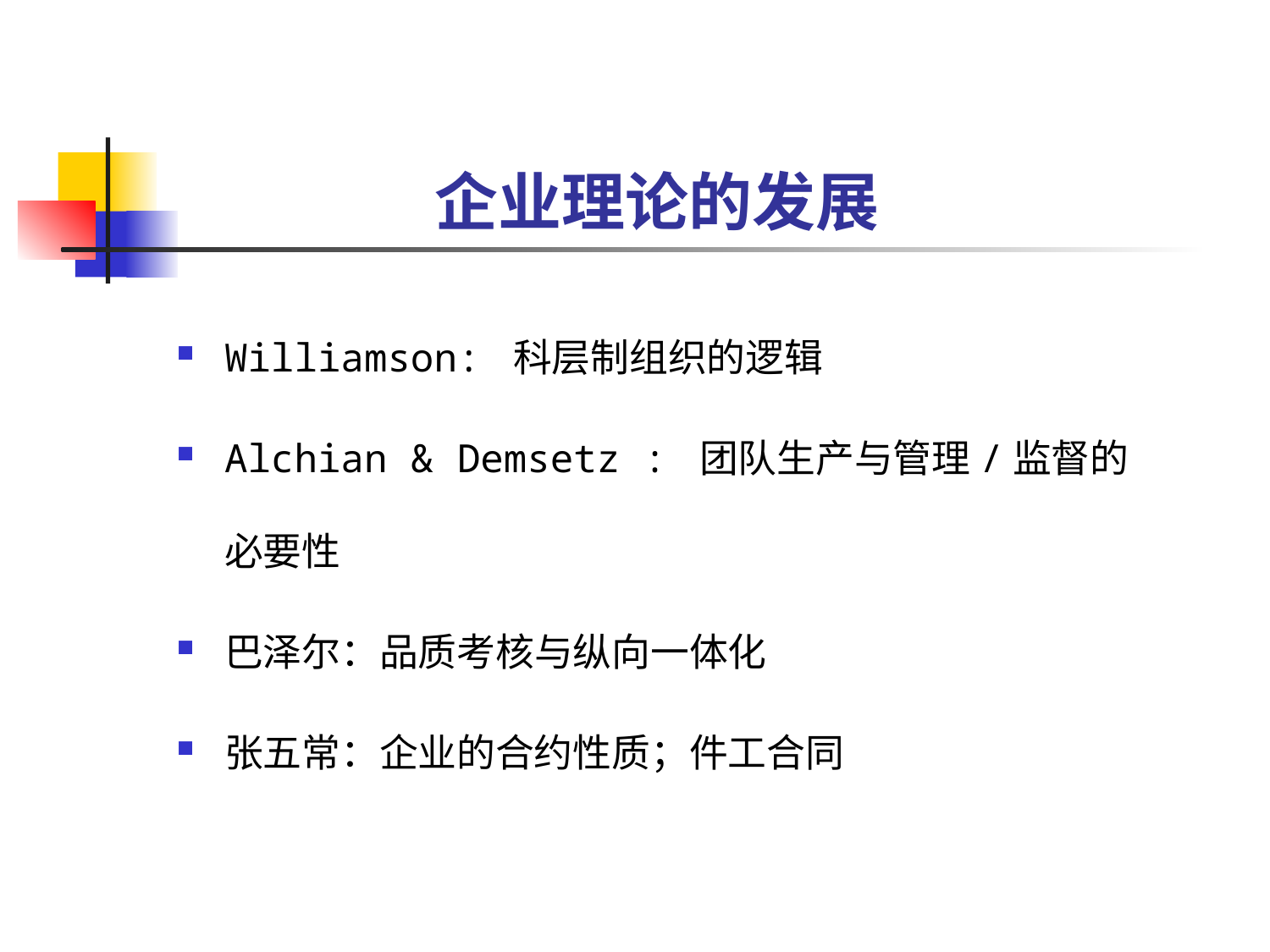

# 企业理论的发展
Williamson: 科层制组织的逻辑
Alchian & Demsetz : 团队生产与管理/监督的必要性
巴泽尔：品质考核与纵向一体化
张五常：企业的合约性质；件工合同